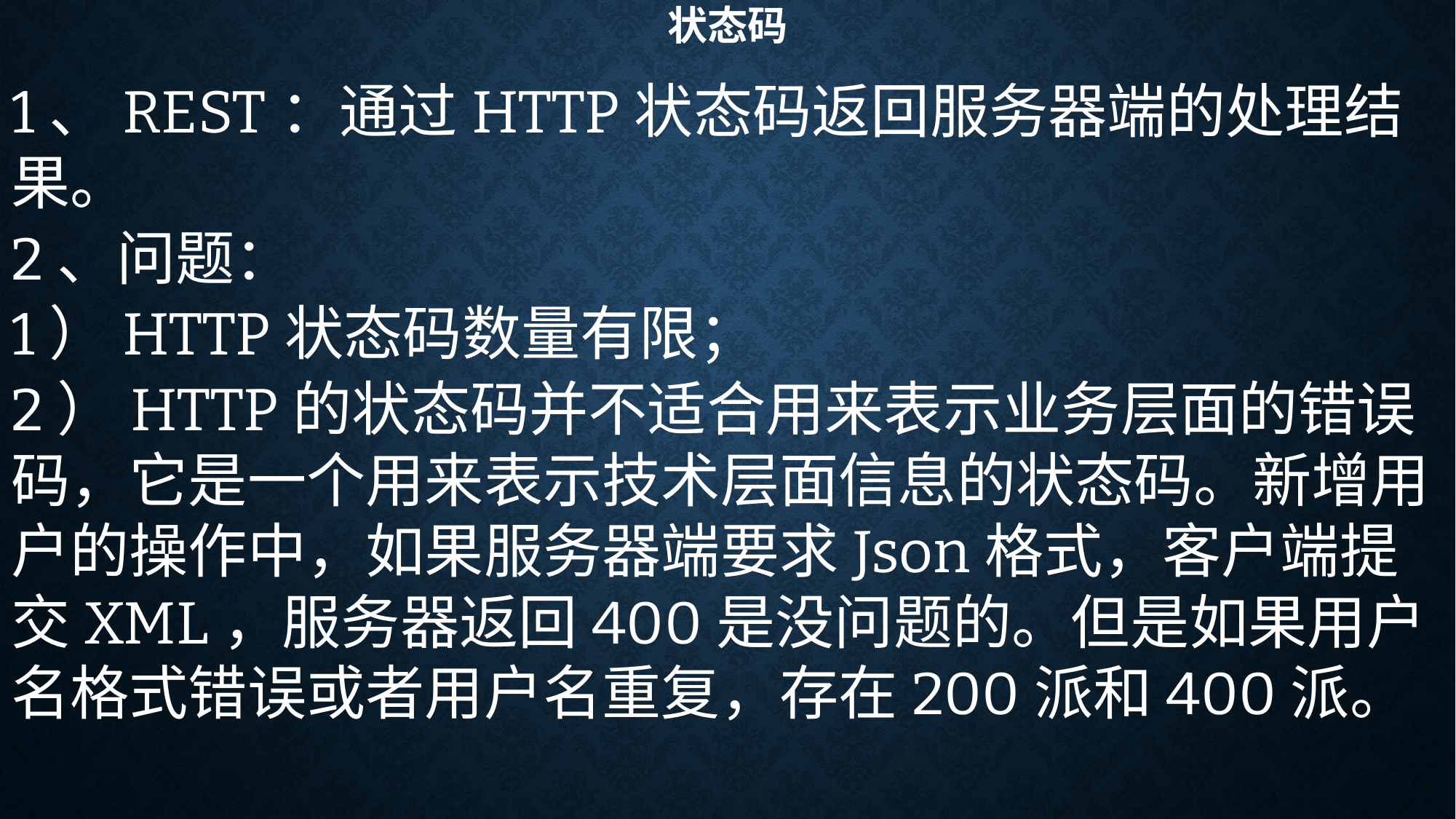

# 状态码
1、REST：通过HTTP状态码返回服务器端的处理结果。
2、问题：
1）HTTP状态码数量有限；
2）HTTP的状态码并不适合用来表示业务层面的错误码，它是一个用来表示技术层面信息的状态码。新增用户的操作中，如果服务器端要求Json格式，客户端提交XML，服务器返回400是没问题的。但是如果用户名格式错误或者用户名重复，存在200派和400派。